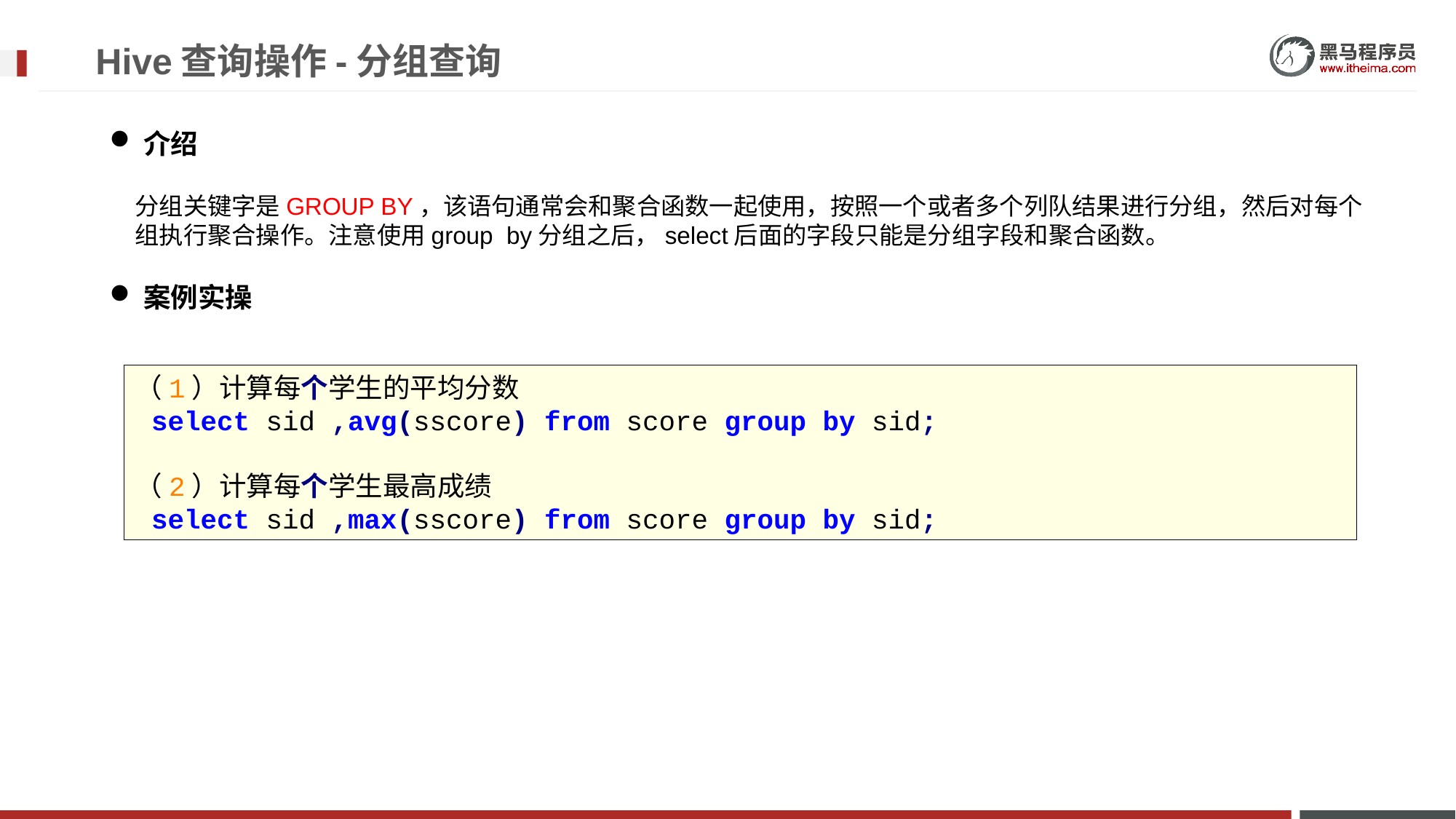

# Hive查询操作-分组查询
介绍
分组关键字是GROUP BY，该语句通常会和聚合函数一起使用，按照一个或者多个列队结果进行分组，然后对每个组执行聚合操作。注意使用group  by分组之后，select后面的字段只能是分组字段和聚合函数。
案例实操
（1）计算每个学生的平均分数
 select sid ,avg(sscore) from score group by sid;

（2）计算每个学生最高成绩
 select sid ,max(sscore) from score group by sid;